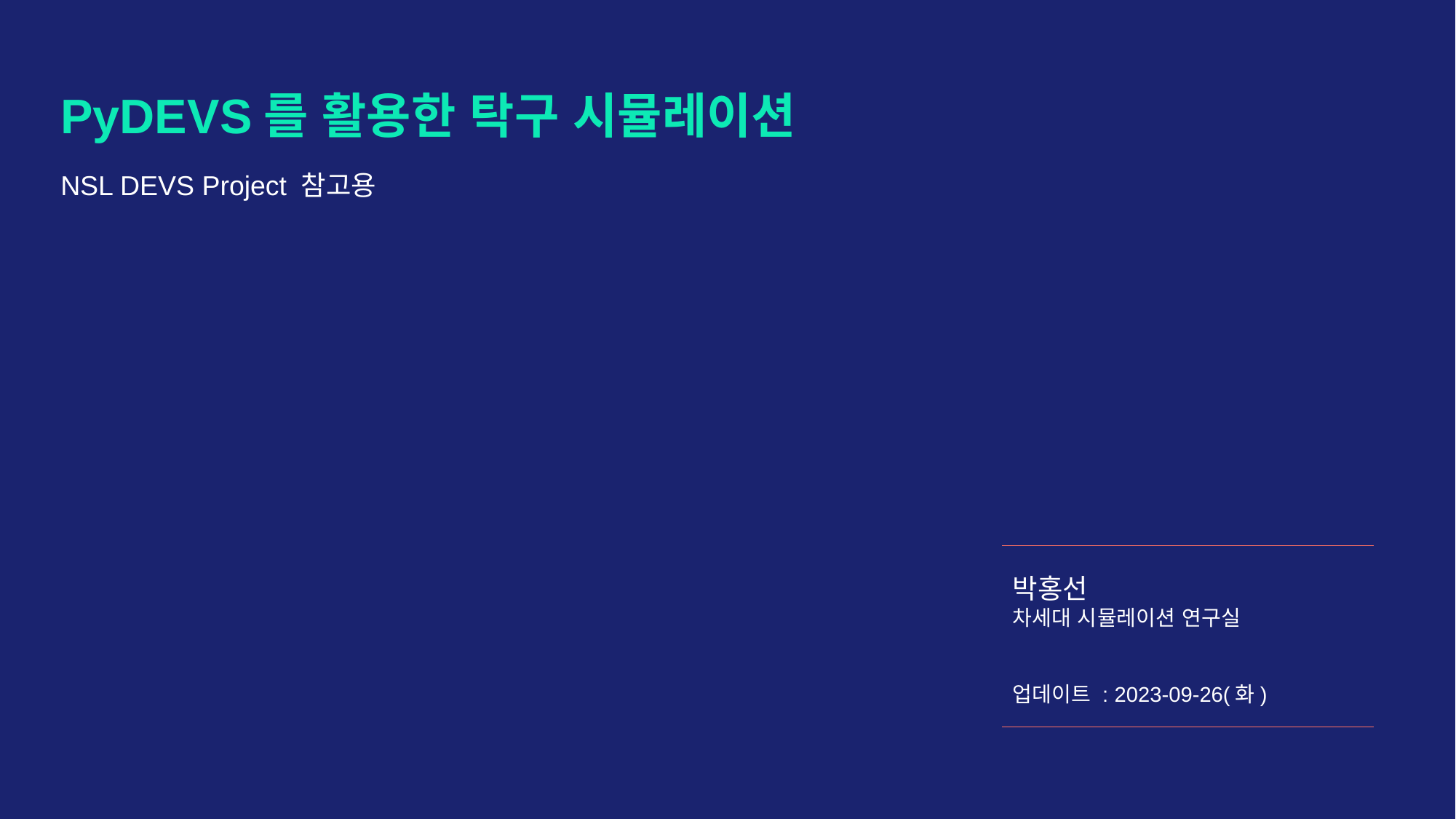

PyDEVS를 활용한 탁구 시뮬레이션

NSL DEVS Project 참고용
박홍선
차세대 시뮬레이션 연구실

업데이트 : 2023-09-26(화)